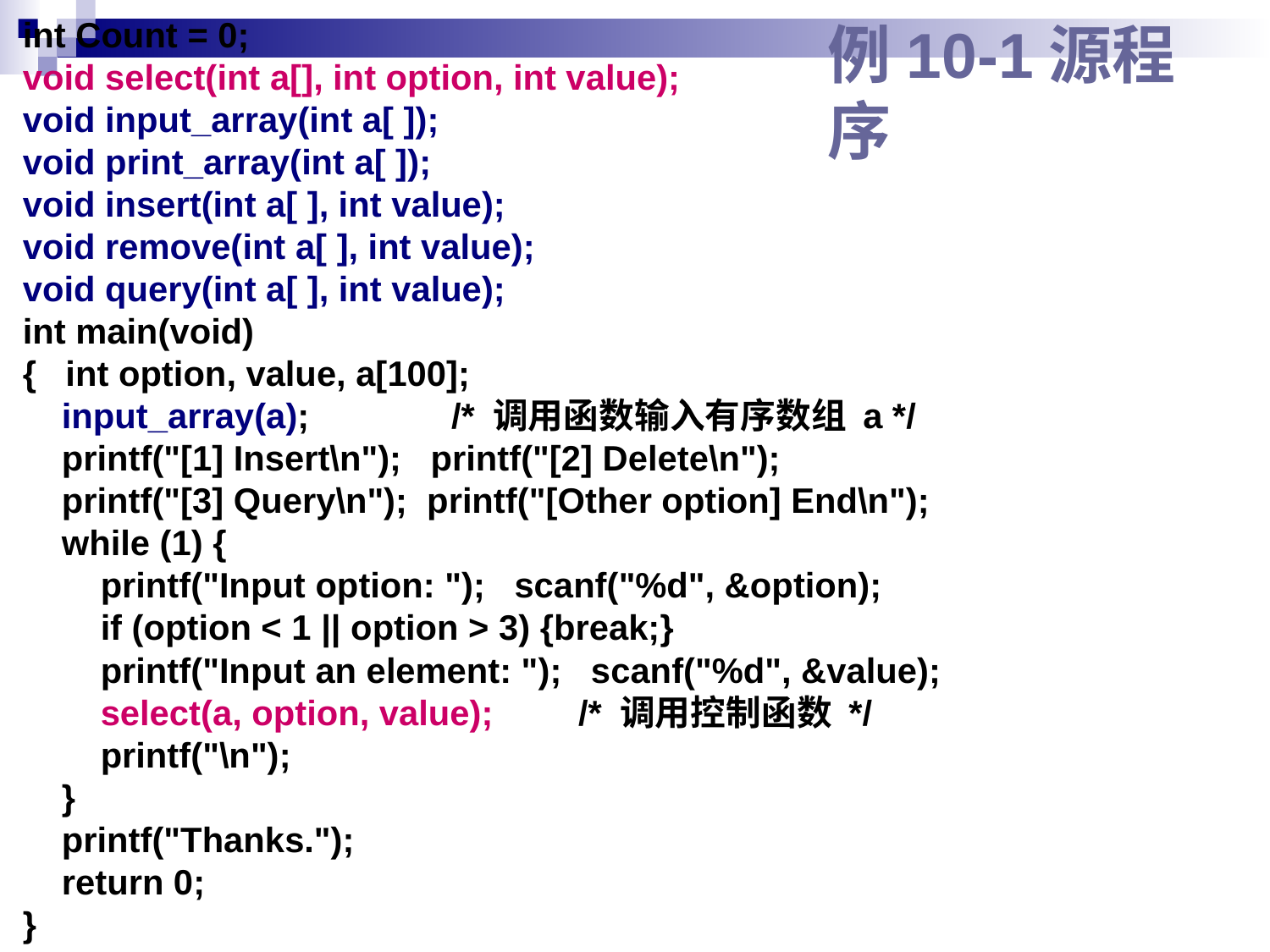

int Count = 0;
void select(int a[], int option, int value);
void input_array(int a[ ]);
void print_array(int a[ ]);
void insert(int a[ ], int value);
void remove(int a[ ], int value);
void query(int a[ ], int value);
int main(void)
{   int option, value, a[100];
    input_array(a);     	/* 调用函数输入有序数组 a */
    printf("[1] Insert\n");   printf("[2] Delete\n");
    printf("[3] Query\n");  printf("[Other option] End\n");
    while (1) {
        printf("Input option: ");   scanf("%d", &option);
        if (option < 1 || option > 3) {break;}
        printf("Input an element: ");   scanf("%d", &value);
        select(a, option, value); 	/* 调用控制函数 */
        printf("\n");
    }
    printf("Thanks.");
    return 0;
}

# 例10-1源程序